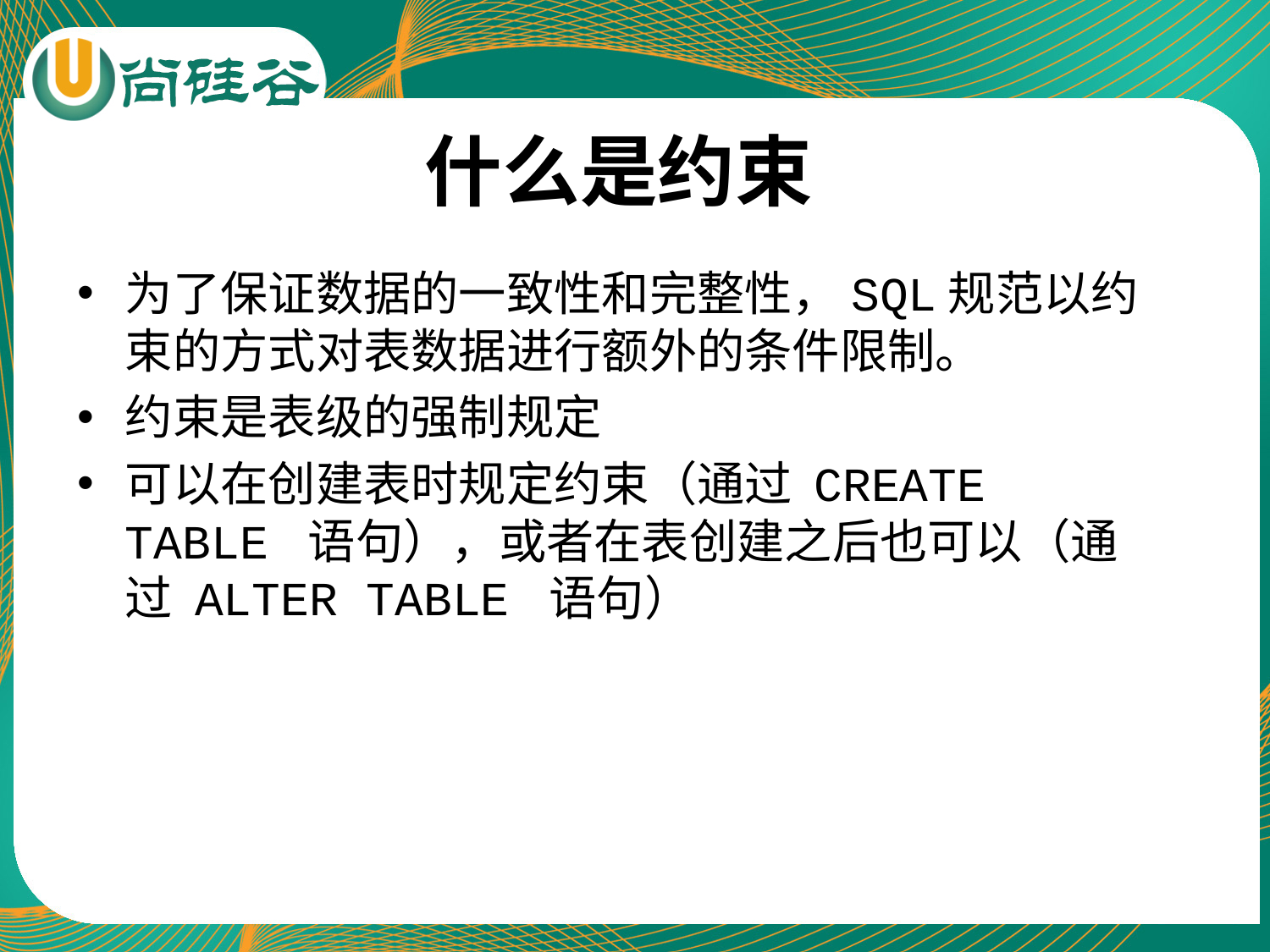

# 什么是约束
为了保证数据的一致性和完整性，SQL规范以约束的方式对表数据进行额外的条件限制。
约束是表级的强制规定
可以在创建表时规定约束（通过 CREATE TABLE 语句），或者在表创建之后也可以（通过 ALTER TABLE 语句）